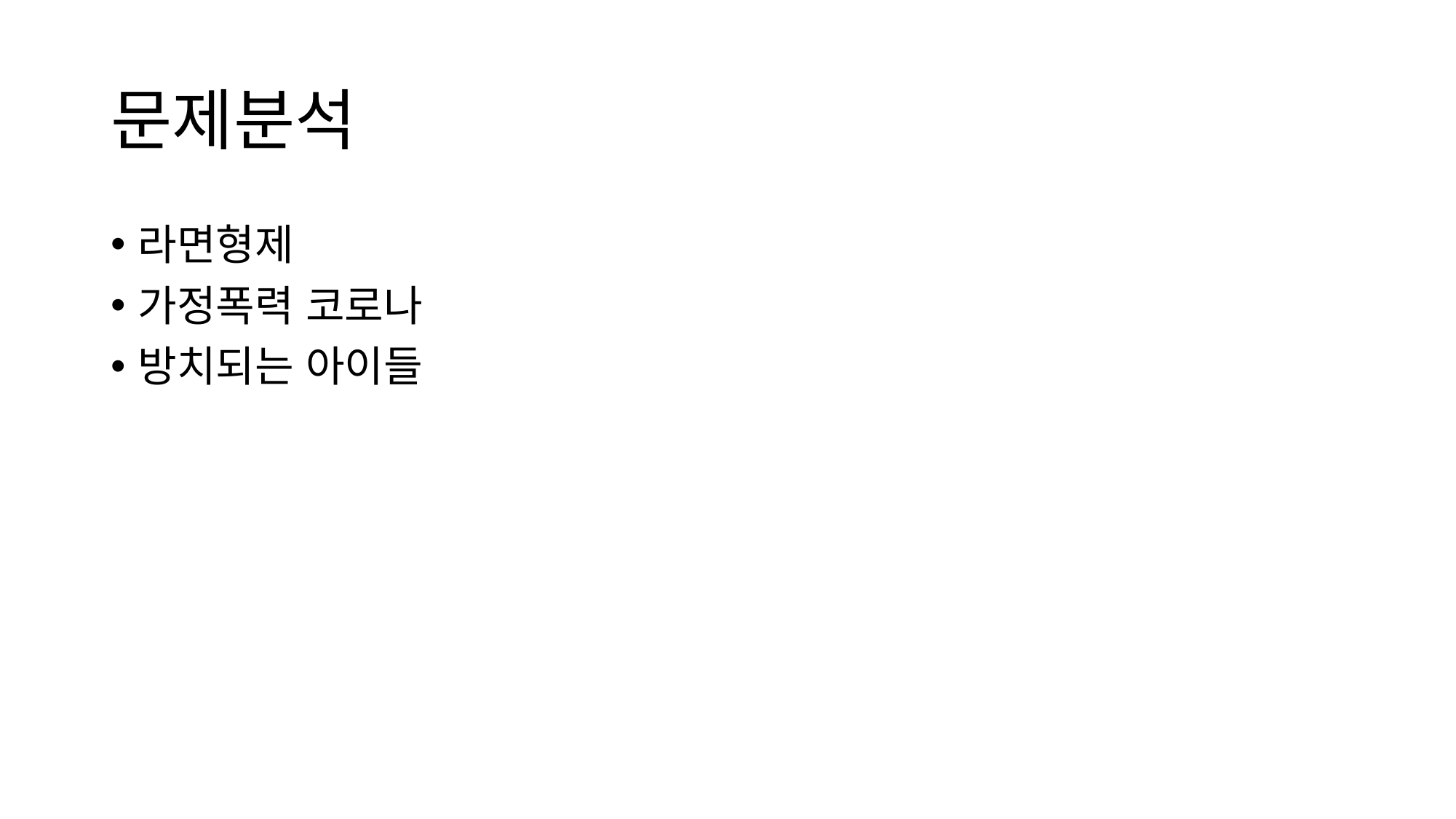

# 문제분석
라면형제
가정폭력 코로나
방치되는 아이들